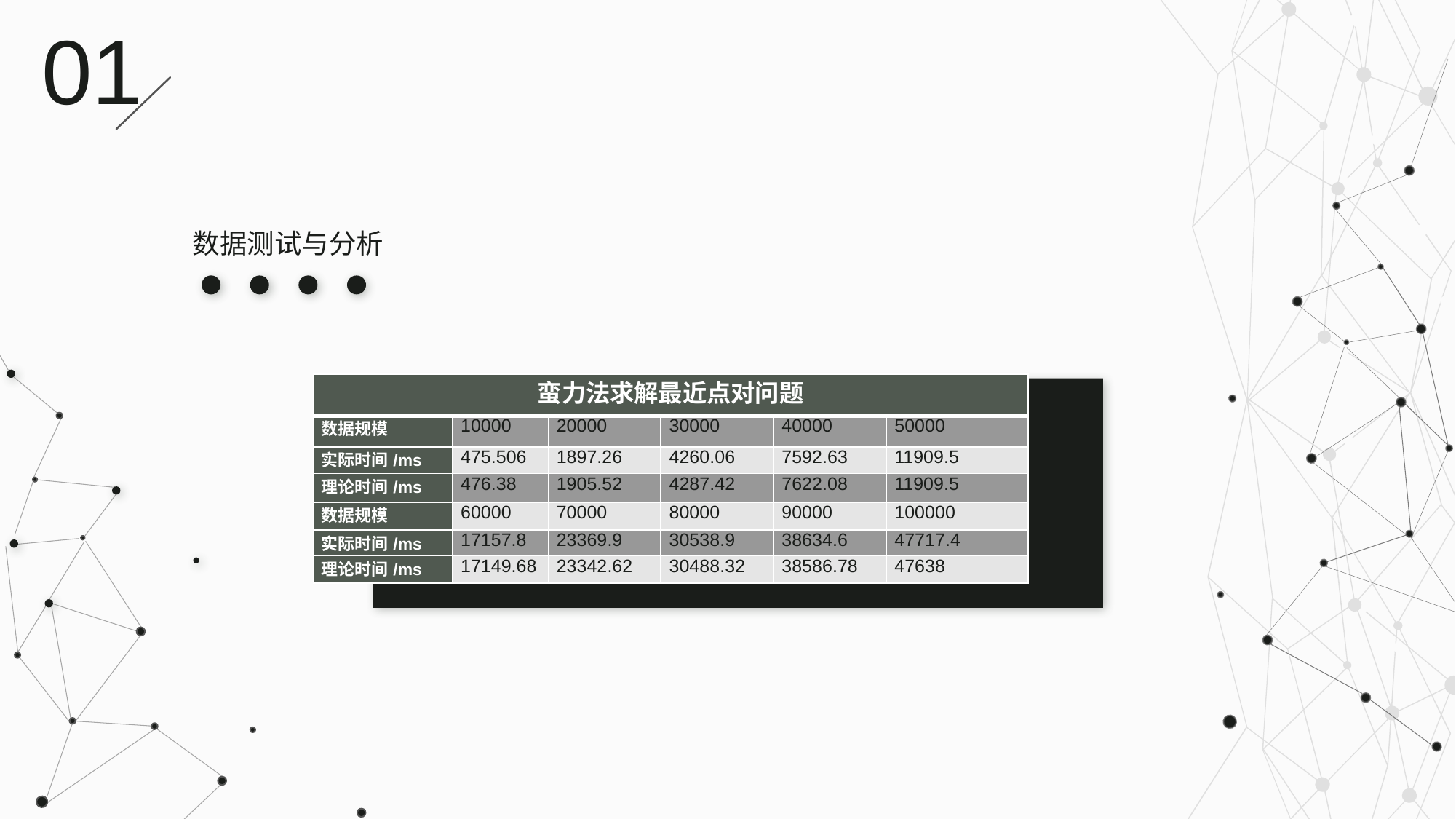

01

数据测试与分析

| 蛮力法求解最近点对问题 |  |  |  |  |  |
| --- | --- | --- | --- | --- | --- |
| 数据规模 | 10000 | 20000 | 30000 | 40000 | 50000 |
| 实际时间/ms | 475.506 | 1897.26 | 4260.06 | 7592.63 | 11909.5 |
| 理论时间/ms | 476.38 | 1905.52 | 4287.42 | 7622.08 | 11909.5 |
| 数据规模 | 60000 | 70000 | 80000 | 90000 | 100000 |
| 实际时间/ms | 17157.8 | 23369.9 | 30538.9 | 38634.6 | 47717.4 |
| 理论时间/ms | 17149.68 | 23342.62 | 30488.32 | 38586.78 | 47638 |